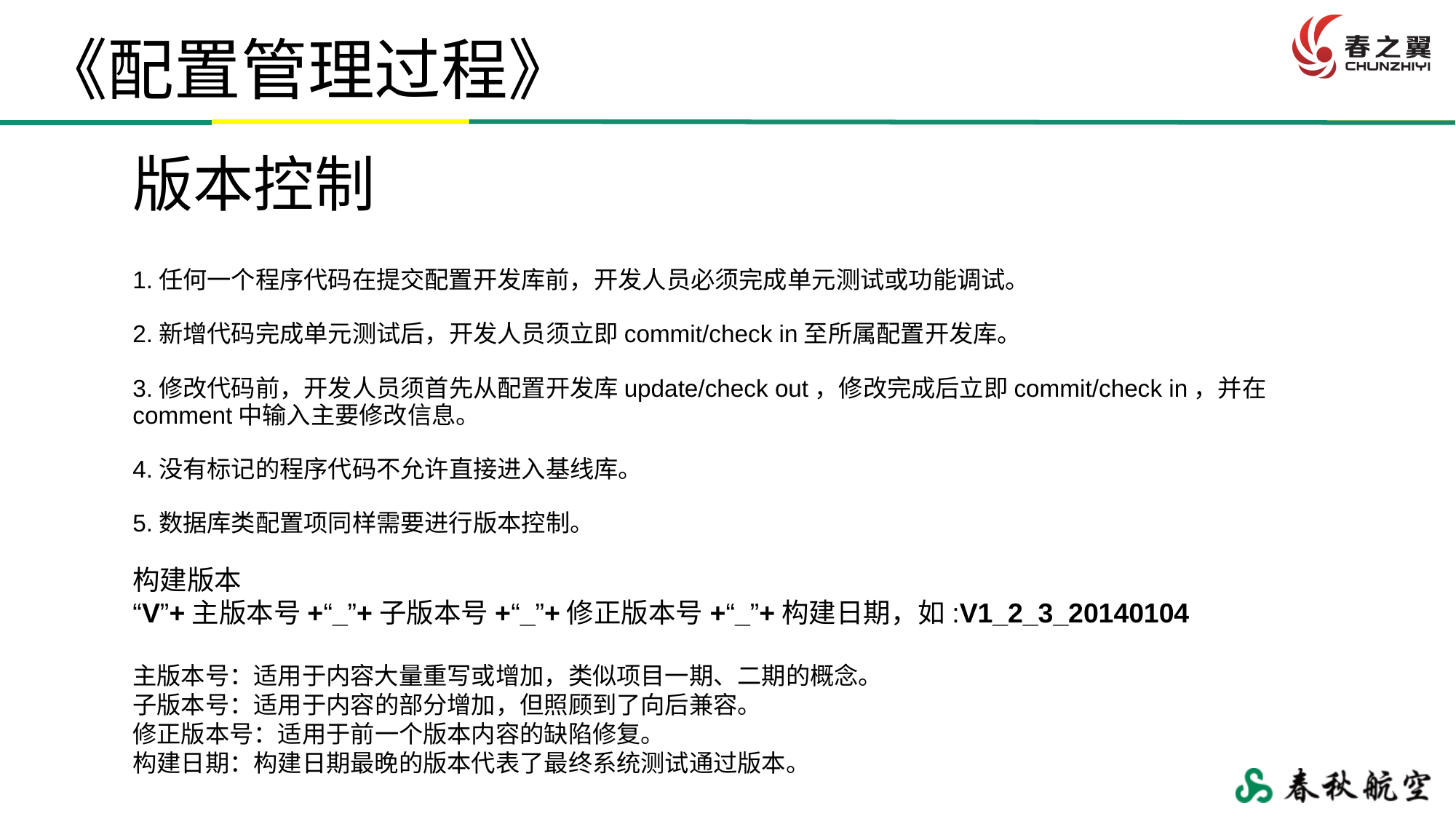

《配置管理过程》

版本控制

1.任何一个程序代码在提交配置开发库前，开发人员必须完成单元测试或功能调试。

2.新增代码完成单元测试后，开发人员须立即commit/check in至所属配置开发库。

3.修改代码前，开发人员须首先从配置开发库update/check out，修改完成后立即commit/check in，并在comment中输入主要修改信息。

4.没有标记的程序代码不允许直接进入基线库。

5.数据库类配置项同样需要进行版本控制。

构建版本
“V”+主版本号+“_”+子版本号+“_”+修正版本号+“_”+构建日期，如:V1_2_3_20140104

主版本号：适用于内容大量重写或增加，类似项目一期、二期的概念。
子版本号：适用于内容的部分增加，但照顾到了向后兼容。
修正版本号：适用于前一个版本内容的缺陷修复。
构建日期：构建日期最晚的版本代表了最终系统测试通过版本。